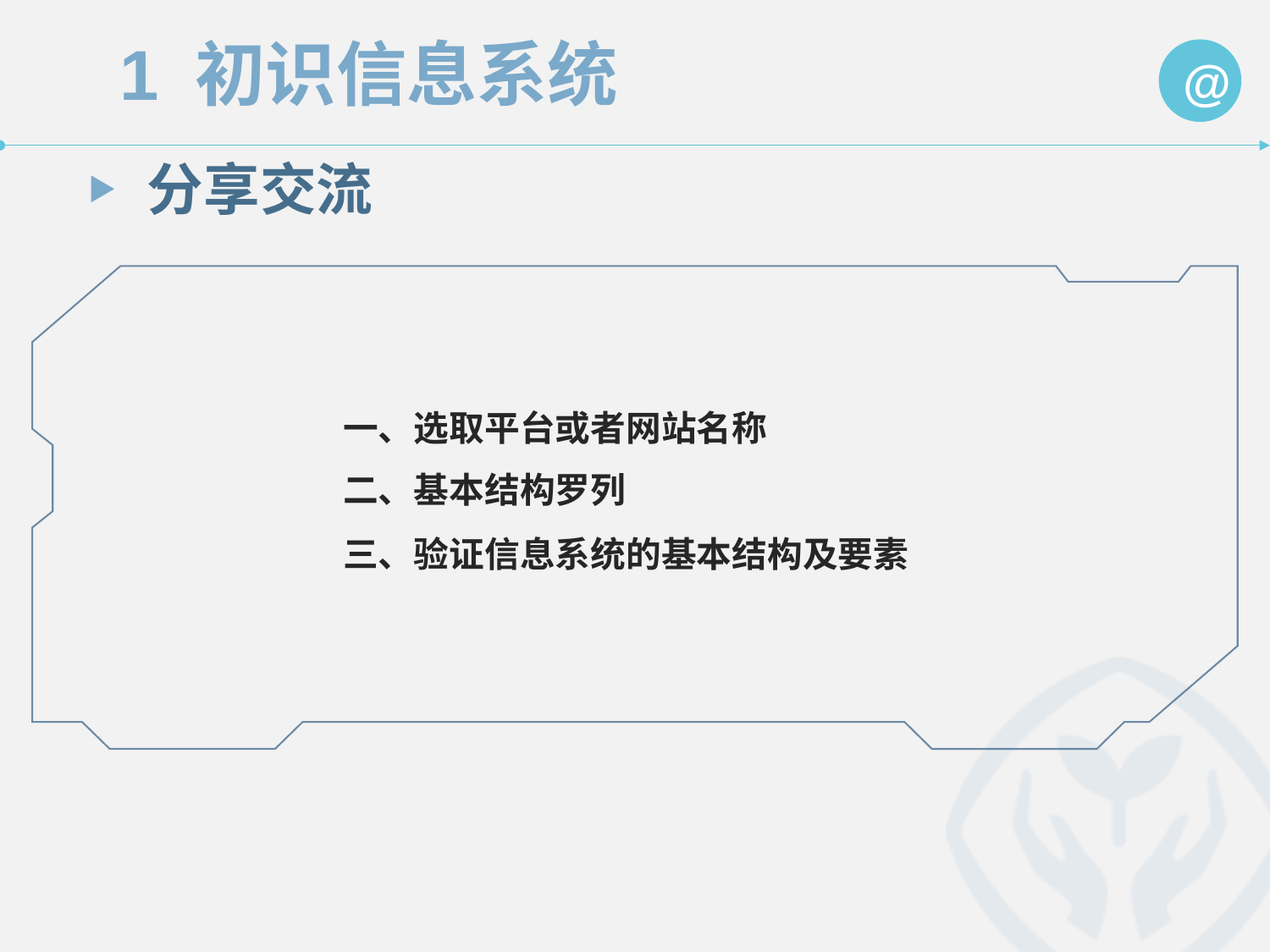

分享交流

一、选取平台或者网站名称
二、基本结构罗列
三、验证信息系统的基本结构及要素